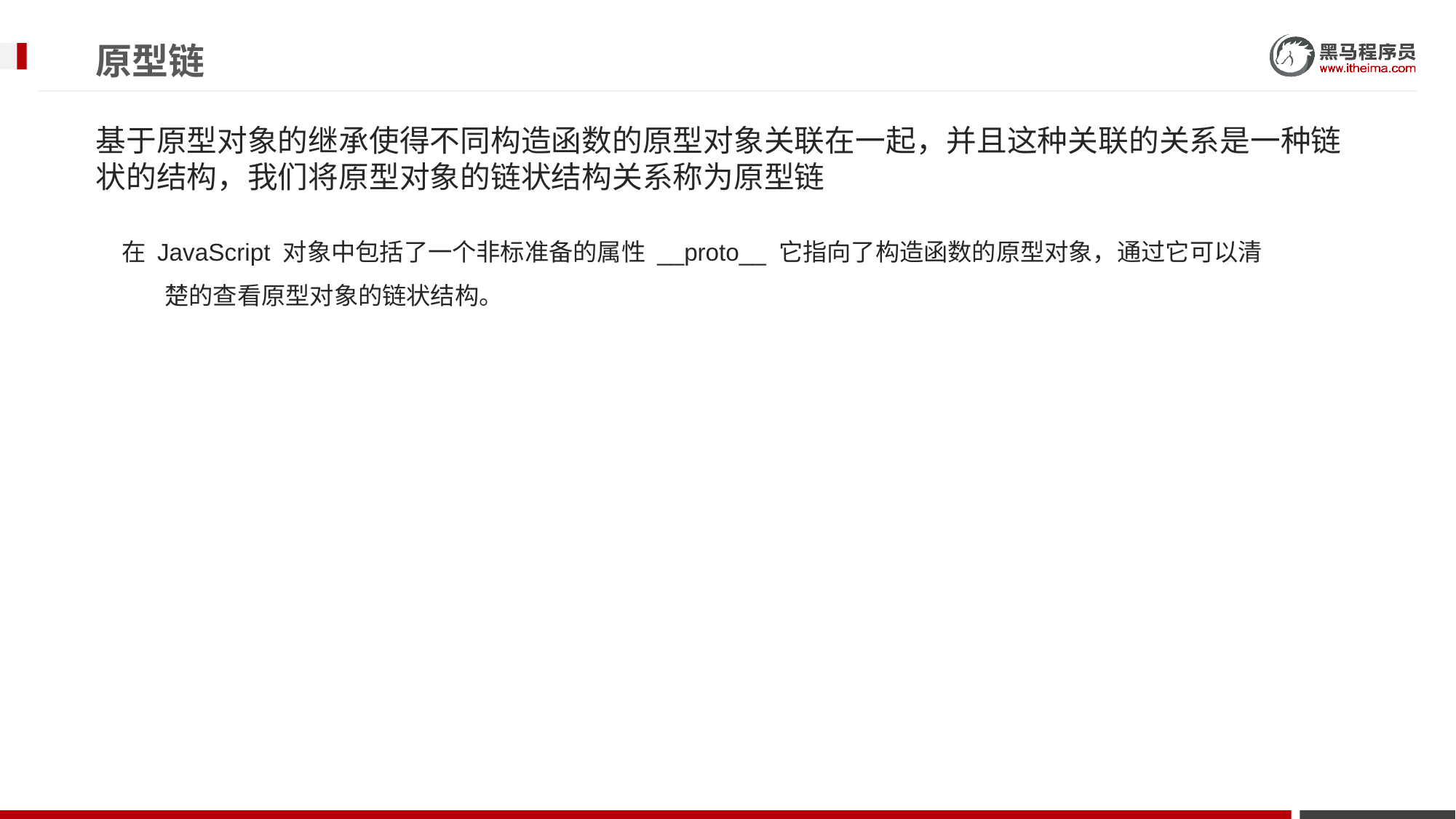

# 原型链
基于原型对象的继承使得不同构造函数的原型对象关联在一起，并且这种关联的关系是一种链状的结构，我们将原型对象的链状结构关系称为原型链
在 JavaScript 对象中包括了一个非标准备的属性 __proto__ 它指向了构造函数的原型对象，通过它可以清楚的查看原型对象的链状结构。